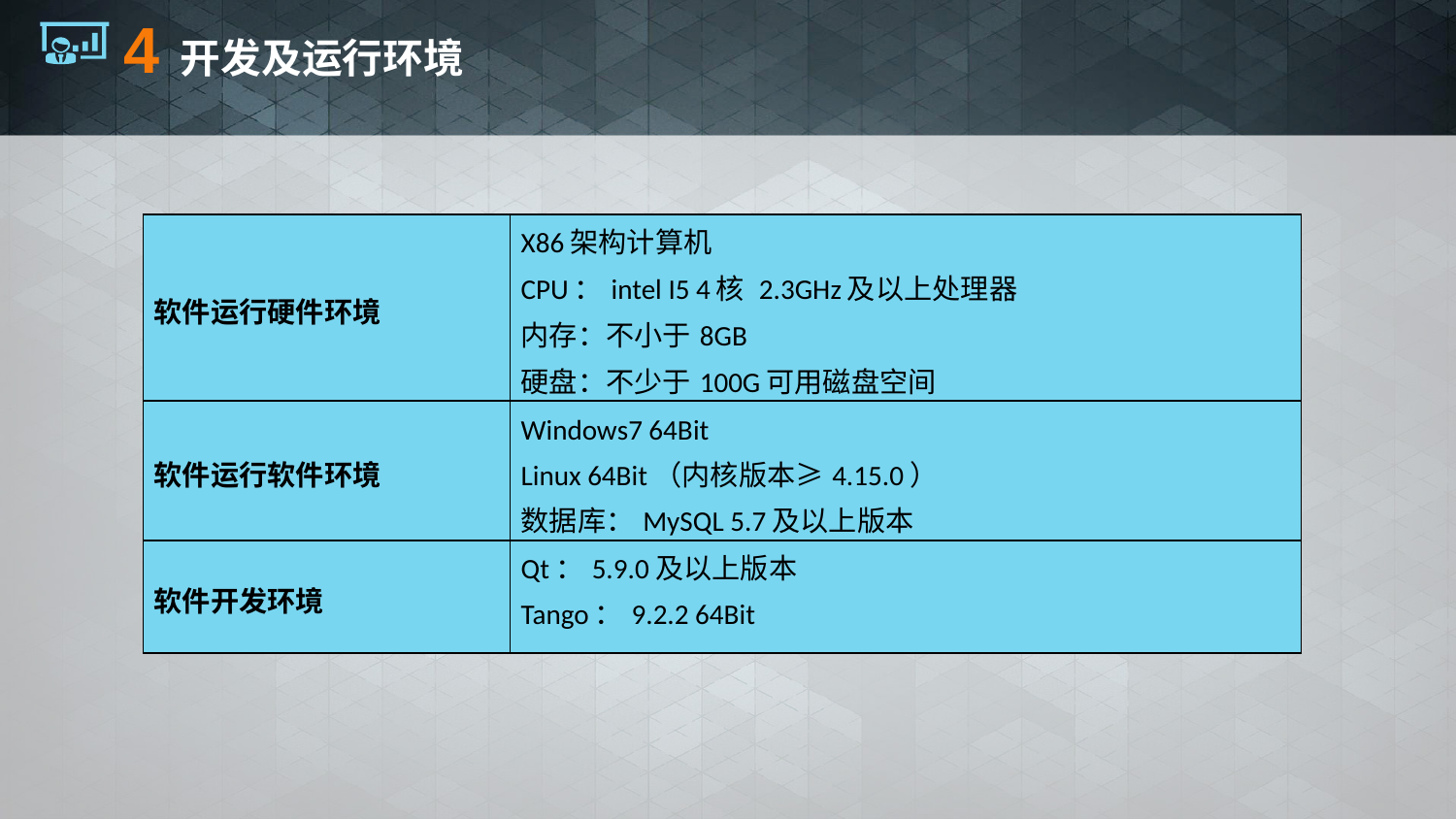

# 4 开发及运行环境

| 软件运行硬件环境 | X86架构计算机 CPU：intel I5 4核 2.3GHz及以上处理器 内存：不小于8GB 硬盘：不少于100G可用磁盘空间 |
| --- | --- |
| 软件运行软件环境 | Windows7 64Bit Linux 64Bit（内核版本≥4.15.0） 数据库：MySQL 5.7及以上版本 |
| 软件开发环境 | Qt：5.9.0及以上版本 Tango：9.2.2 64Bit |